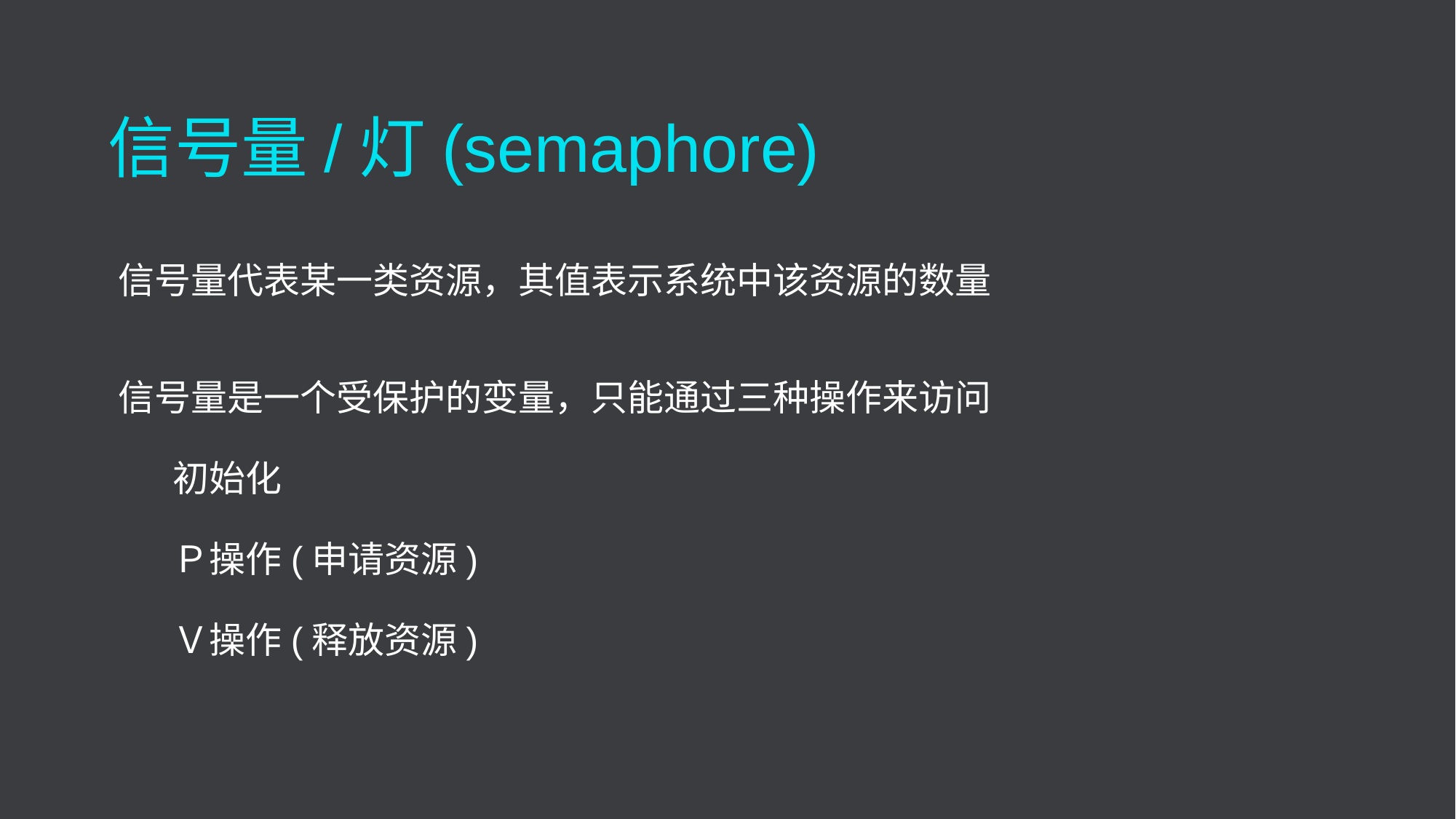

信号量/灯(semaphore)

信号量代表某一类资源，其值表示系统中该资源的数量

信号量是一个受保护的变量，只能通过三种操作来访问
初始化
Ｐ操作(申请资源)
Ｖ操作(释放资源)